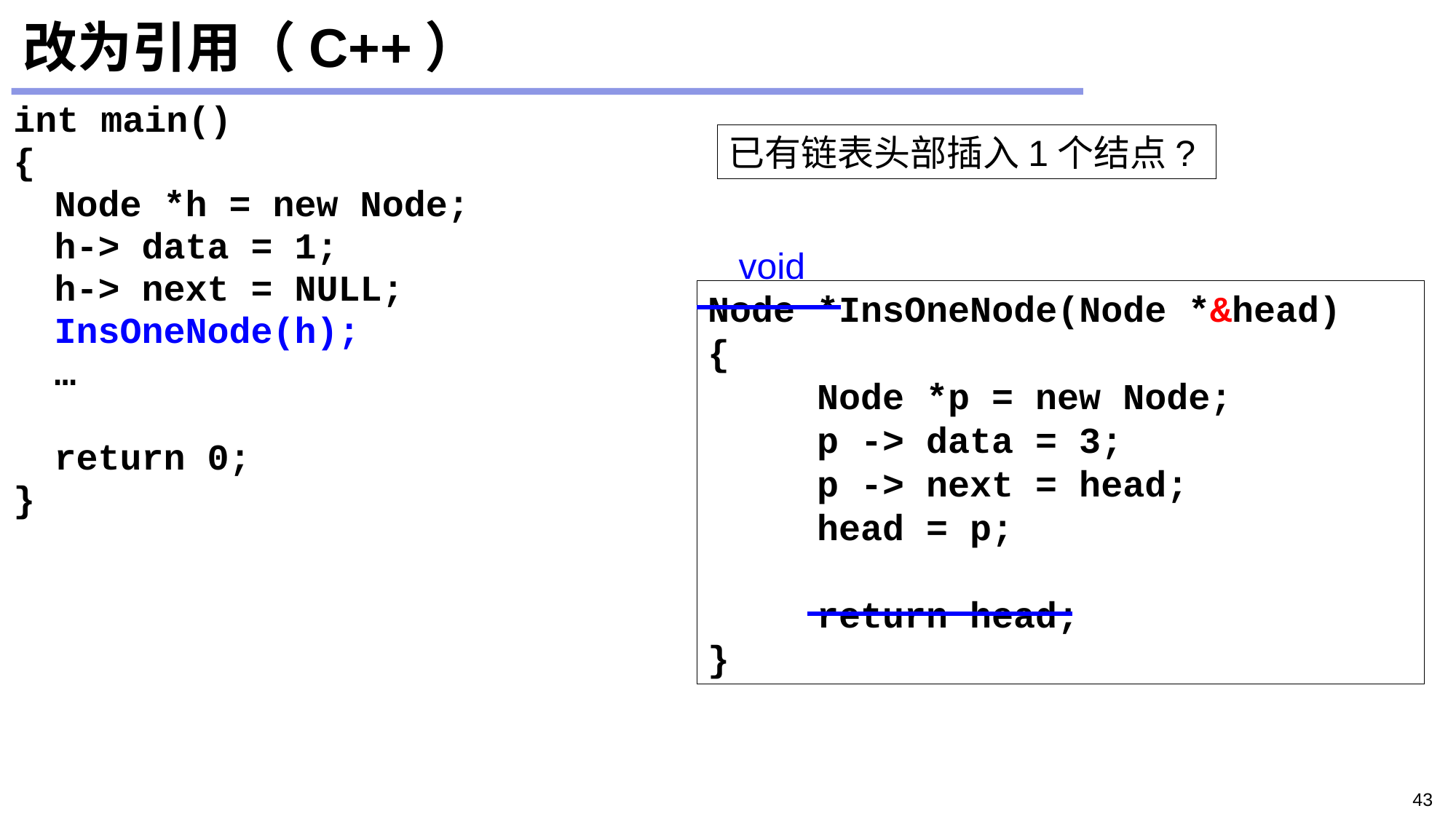

# 改为引用（C++）
int main()
{
	Node *h = new Node;
	h-> data = 1;
	h-> next = NULL;
	InsOneNode(h);
	…

	return 0;
}

已有链表头部插入1个结点?
void
Node *InsOneNode(Node *&head)
{
	Node *p = new Node;
	p -> data = 3;
	p -> next = head;
	head = p;

	return head;
}
43